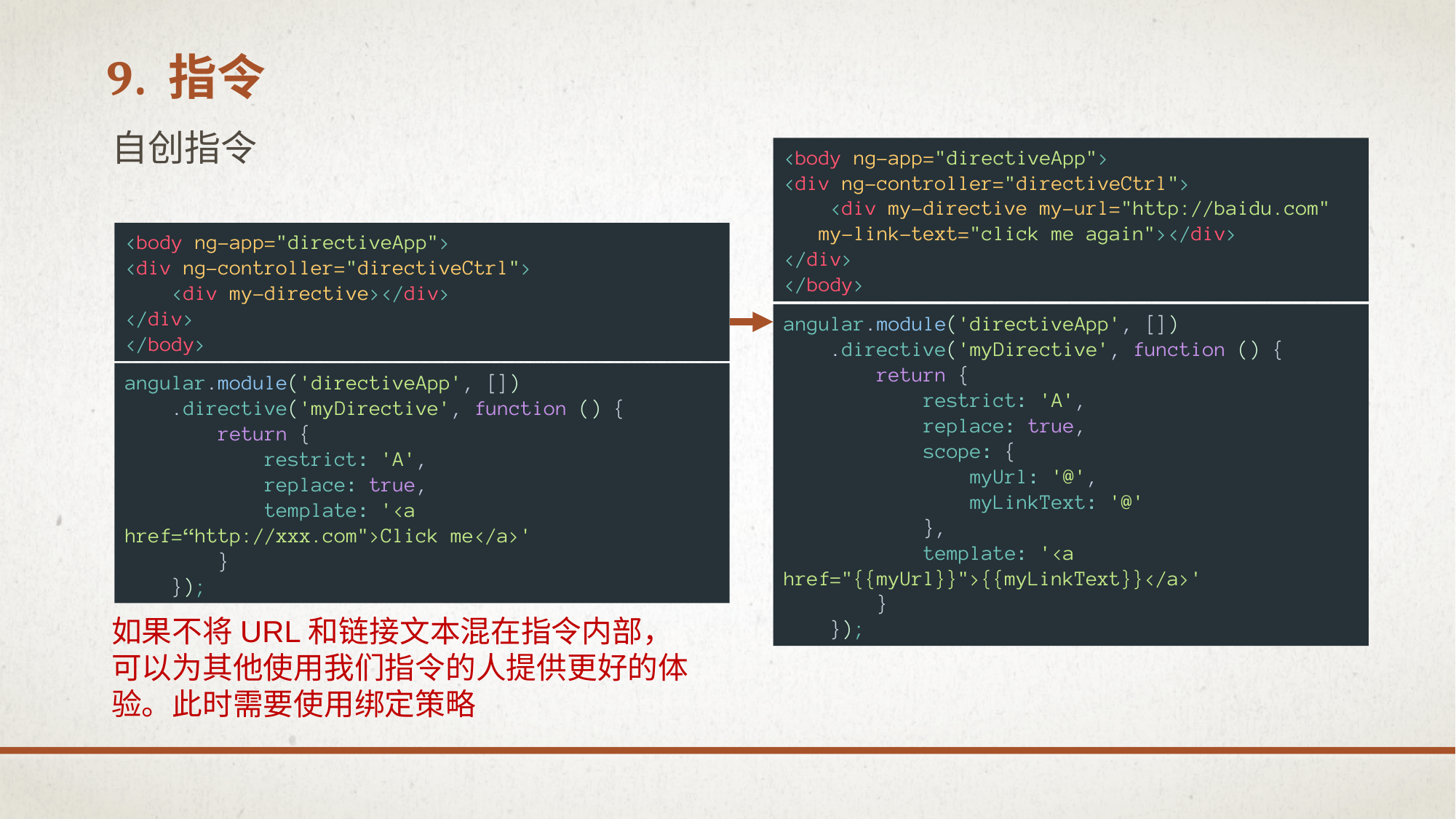

# 9. 指令
自创指令
<body ng-app="directiveApp">
<div ng-controller="directiveCtrl">
    <div my-directive my-url="http://baidu.com"      my-link-text="click me again"></div>
</div>
</body>
<body ng-app="directiveApp">
<div ng-controller="directiveCtrl">
    <div my-directive></div>
</div>
</body>
angular.module('directiveApp', [])
    .directive('myDirective', function () {
        return {
            restrict: 'A',
            replace: true,
            scope: {
                myUrl: '@',
                myLinkText: '@'
            },
            template: '<a href="{{myUrl}}">{{myLinkText}}</a>'
        }
    });
angular.module('directiveApp', [])
    .directive('myDirective', function () {
        return {
            restrict: 'A',
            replace: true,
            template: '<a href=“http://xxx.com">Click me</a>'
        }
    });
如果不将URL和链接文本混在指令内部，可以为其他使用我们指令的人提供更好的体验。此时需要使用绑定策略